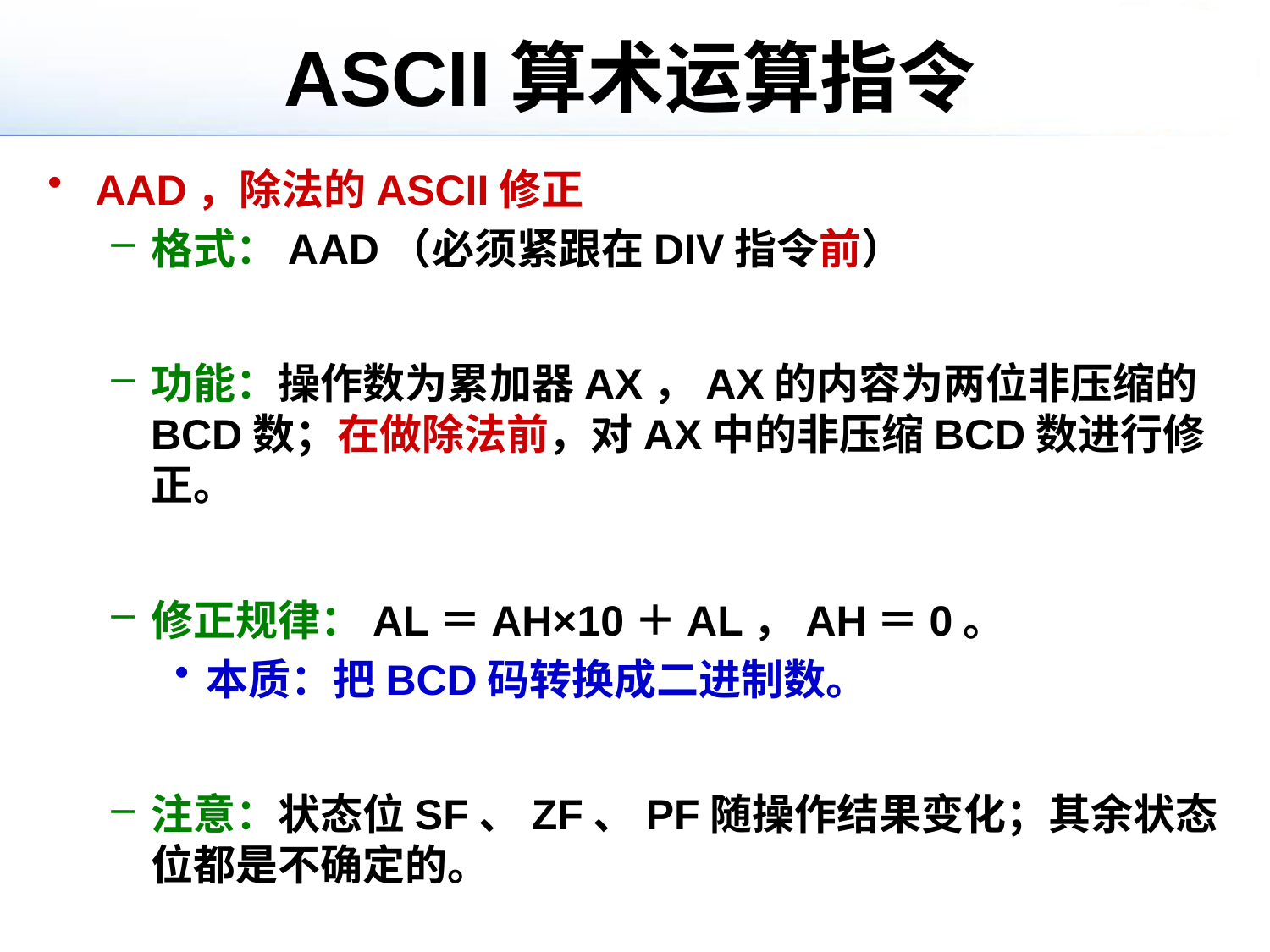

# ASCII算术运算指令
AAD，除法的ASCII修正
格式：AAD（必须紧跟在DIV指令前）

功能：操作数为累加器AX，AX的内容为两位非压缩的BCD数；在做除法前，对AX中的非压缩BCD数进行修正。

修正规律：AL＝AH×10＋AL，AH＝0。
本质：把BCD码转换成二进制数。

注意：状态位SF、ZF、PF随操作结果变化；其余状态位都是不确定的。